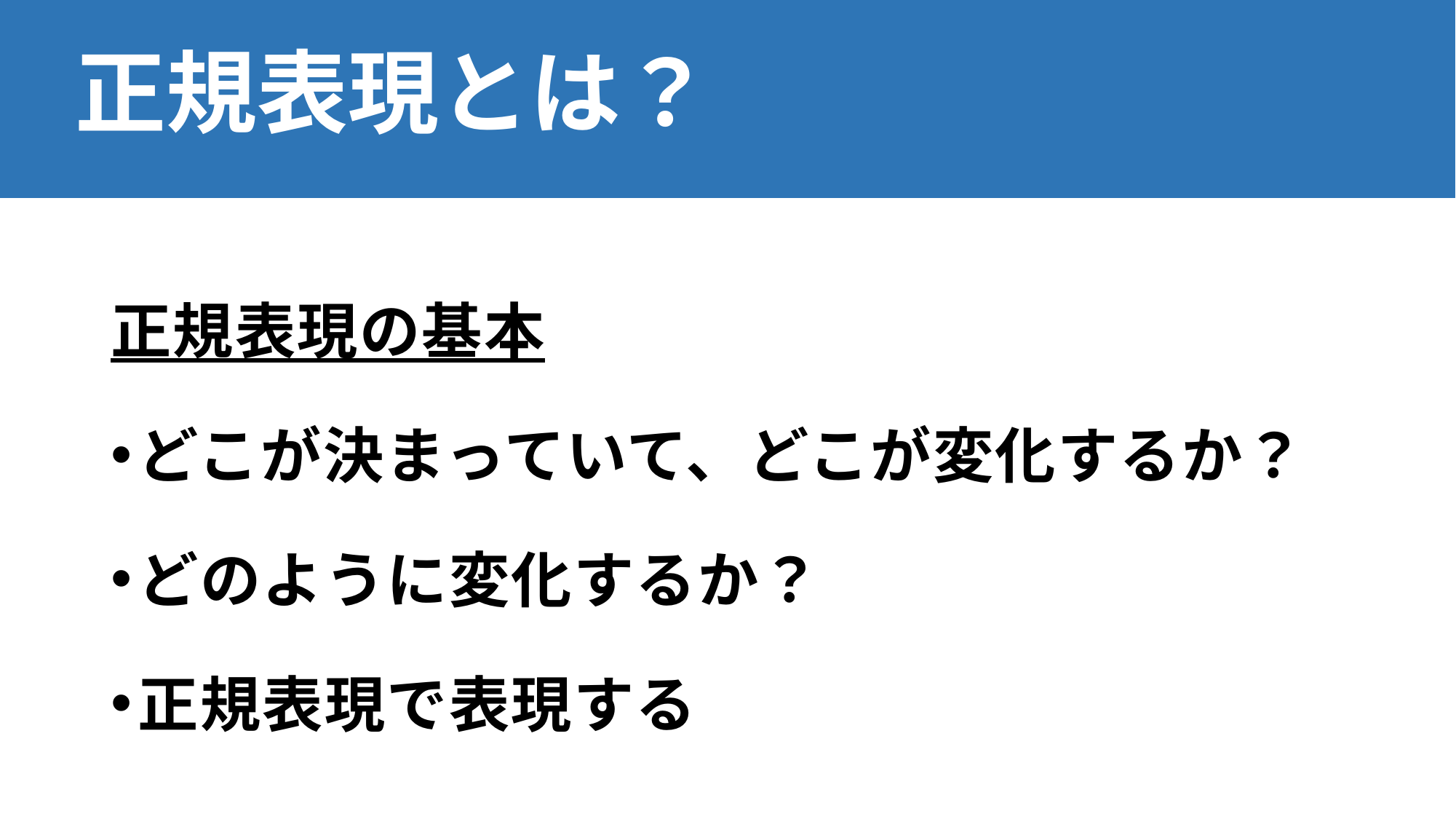

# 正規表現とは？
正規表現の基本
どこが決まっていて、どこが変化するか？
どのように変化するか？
正規表現で表現する